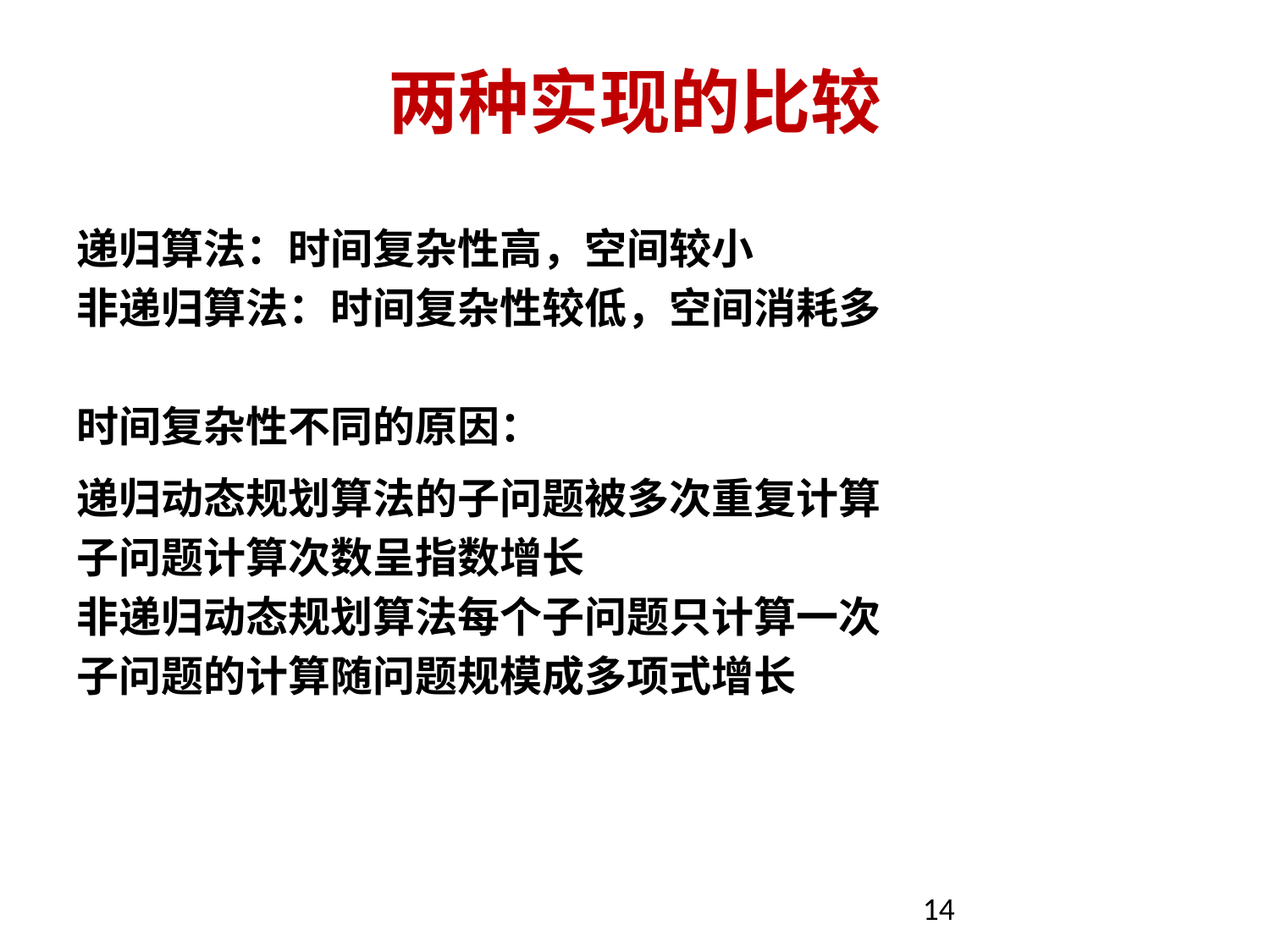

# 两种实现的比较
递归算法：时间复杂性高，空间较小
非递归算法：时间复杂性较低，空间消耗多

时间复杂性不同的原因：
递归动态规划算法的子问题被多次重复计算
子问题计算次数呈指数增长
非递归动态规划算法每个子问题只计算一次
子问题的计算随问题规模成多项式增长
14